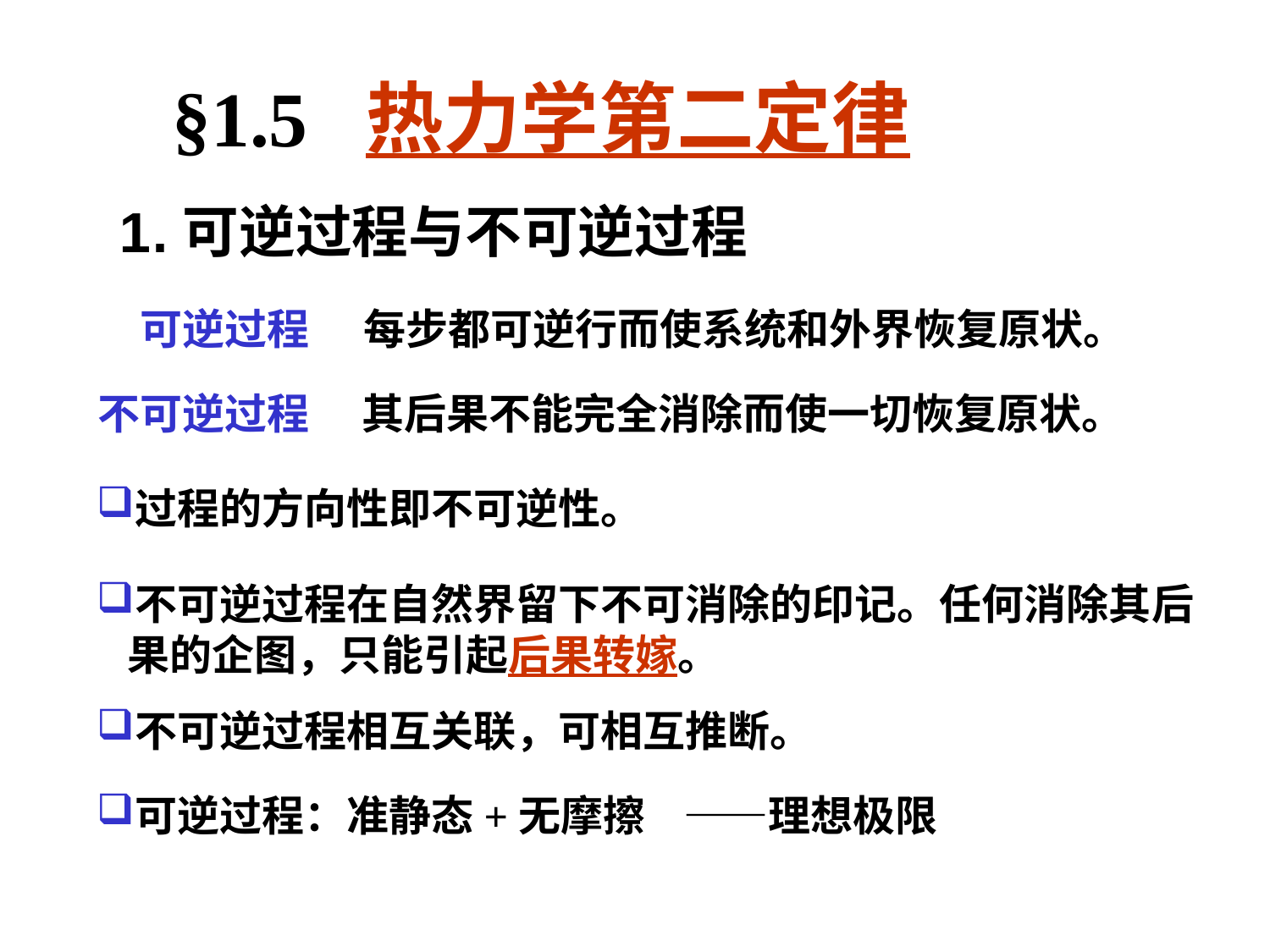

§1.5  热力学第二定律
可逆过程与不可逆过程
可逆过程
每步都可逆行而使系统和外界恢复原状。
不可逆过程
其后果不能完全消除而使一切恢复原状。
过程的方向性即不可逆性。
不可逆过程在自然界留下不可消除的印记。任何消除其后果的企图，只能引起后果转嫁。
不可逆过程相互关联，可相互推断。
可逆过程：准静态+无摩擦    ——理想极限